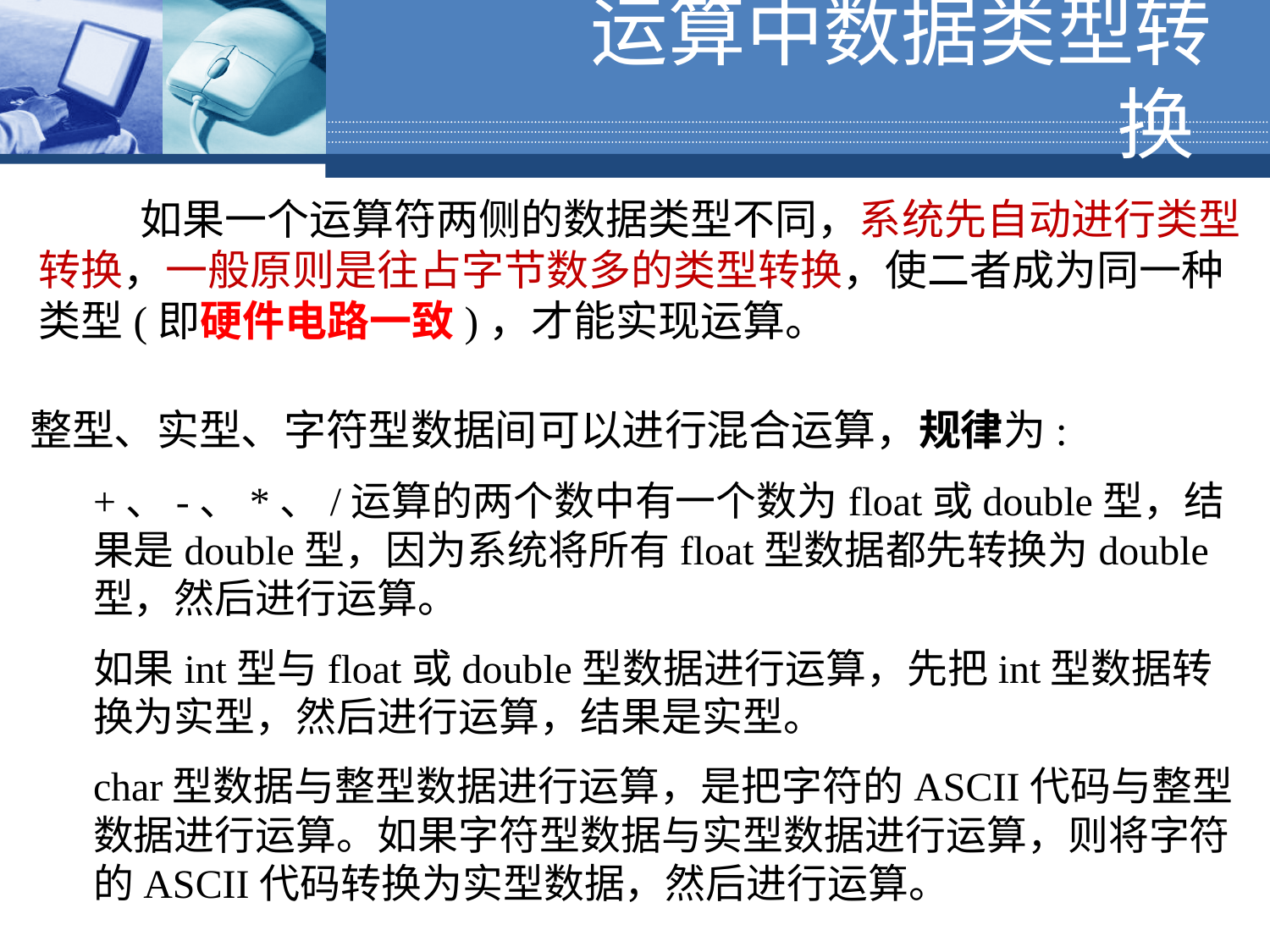

# 运算中数据类型转换
如果一个运算符两侧的数据类型不同，系统先自动进行类型转换，一般原则是往占字节数多的类型转换，使二者成为同一种类型(即硬件电路一致)，才能实现运算。

整型、实型、字符型数据间可以进行混合运算，规律为:
+、-、*、/运算的两个数中有一个数为float或double型，结果是double型，因为系统将所有float型数据都先转换为double型，然后进行运算。
如果int型与float或double型数据进行运算，先把int型数据转换为实型，然后进行运算，结果是实型。
char型数据与整型数据进行运算，是把字符的ASCII代码与整型数据进行运算。如果字符型数据与实型数据进行运算，则将字符的ASCII代码转换为实型数据，然后进行运算。